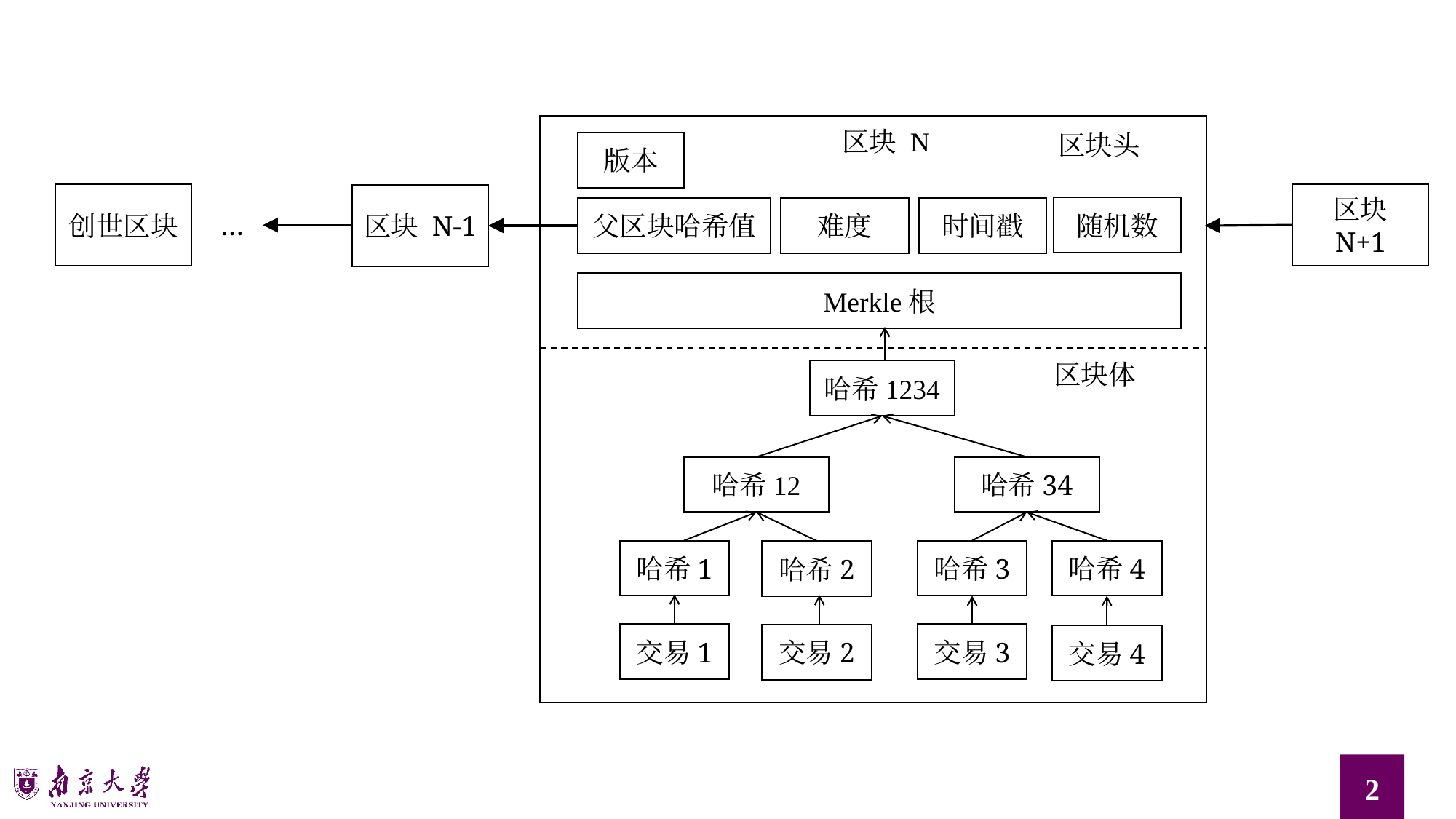

区块 N
区块头
版本
创世区块
区块 N+1
区块 N-1
随机数
父区块哈希值
难度
时间戳
…
Merkle根
区块体
哈希1234
哈希12
哈希34
哈希1
哈希3
哈希4
哈希2
交易1
交易3
交易2
交易4
2